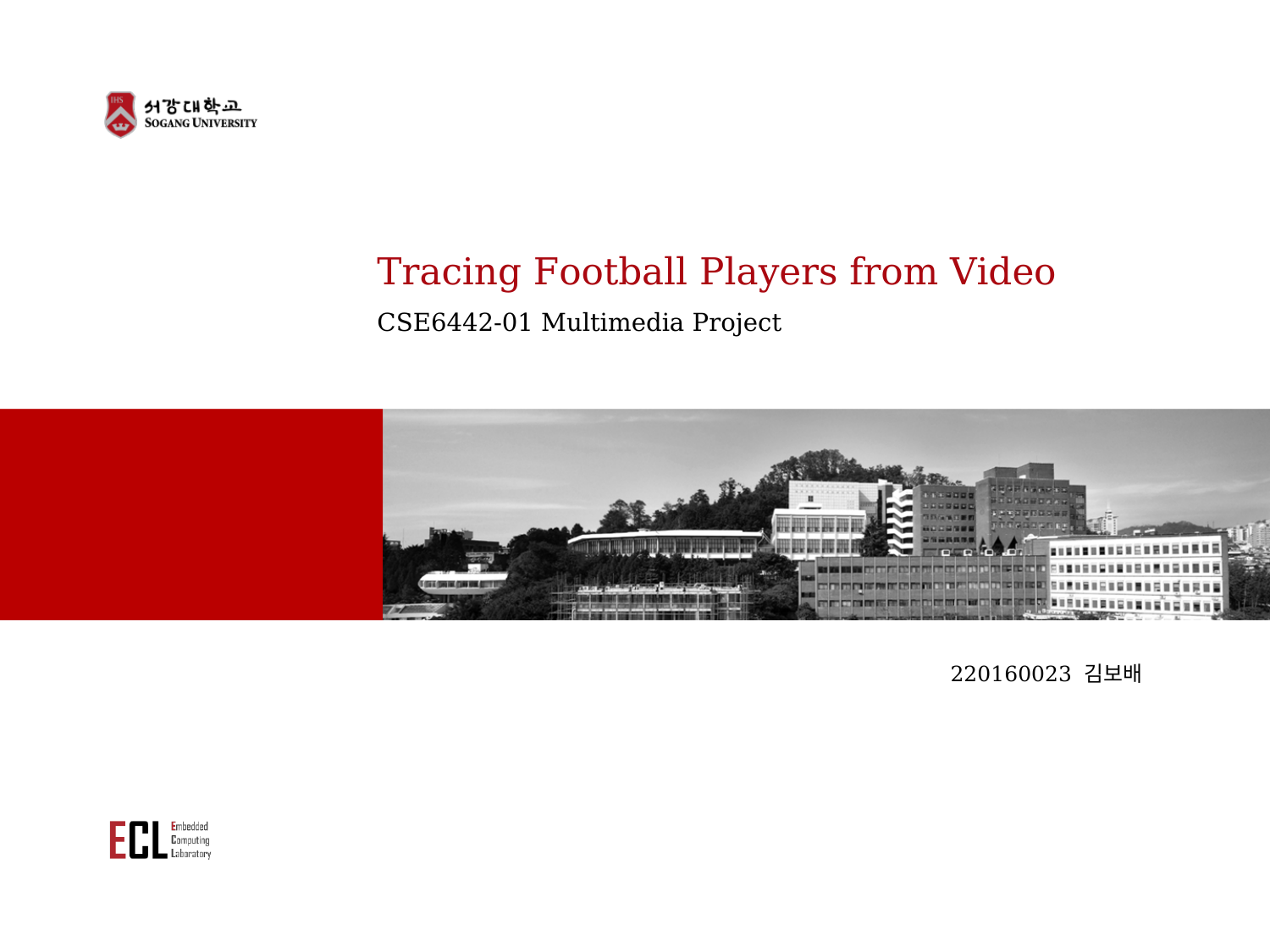

# Tracing Football Players from Video
CSE6442-01 Multimedia Project
220160023 김보배